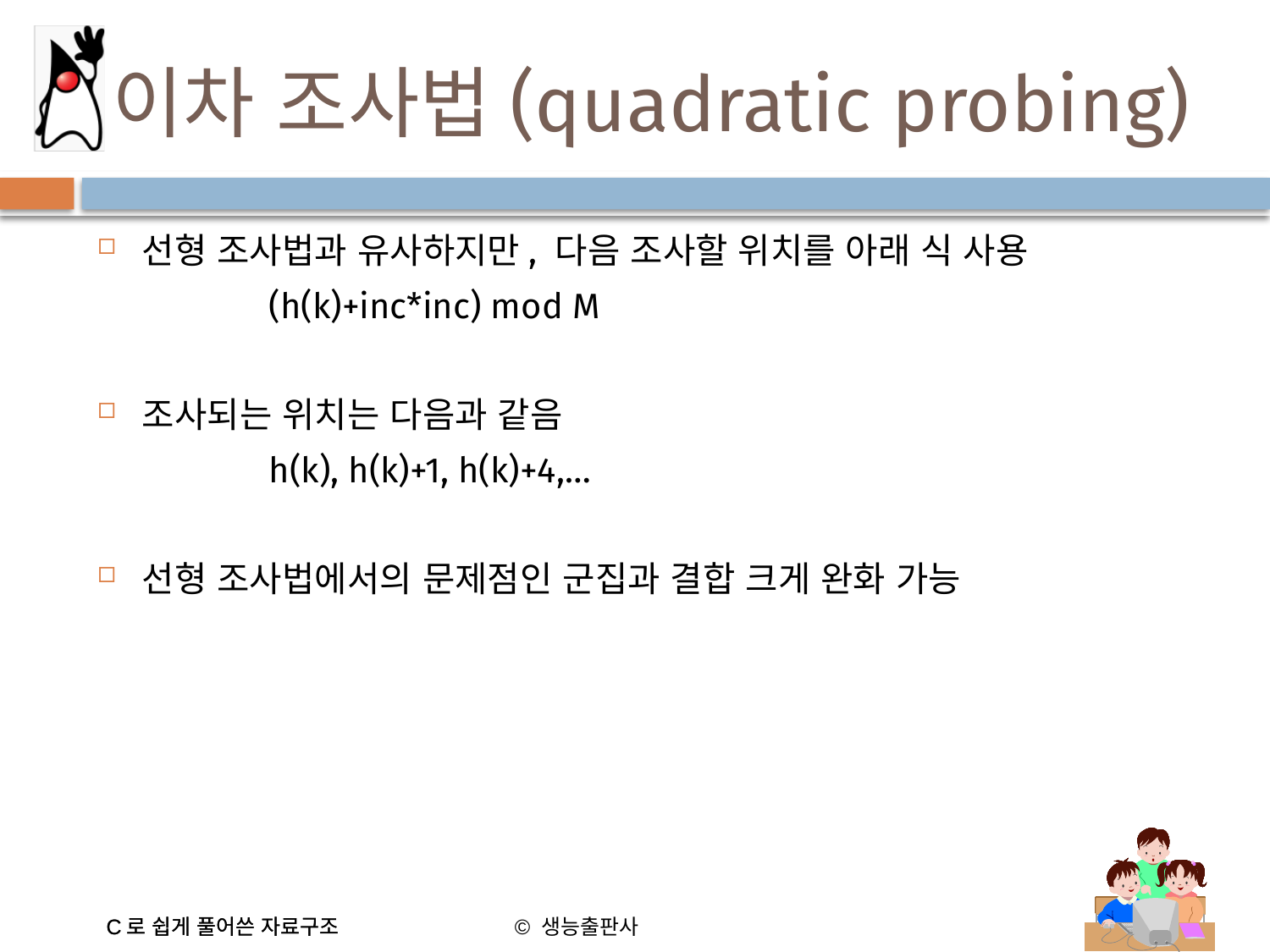

# 이차 조사법(quadratic probing)
선형 조사법과 유사하지만, 다음 조사할 위치를 아래 식 사용
		(h(k)+inc*inc) mod M

조사되는 위치는 다음과 같음
		h(k), h(k)+1, h(k)+4,…

선형 조사법에서의 문제점인 군집과 결합 크게 완화 가능